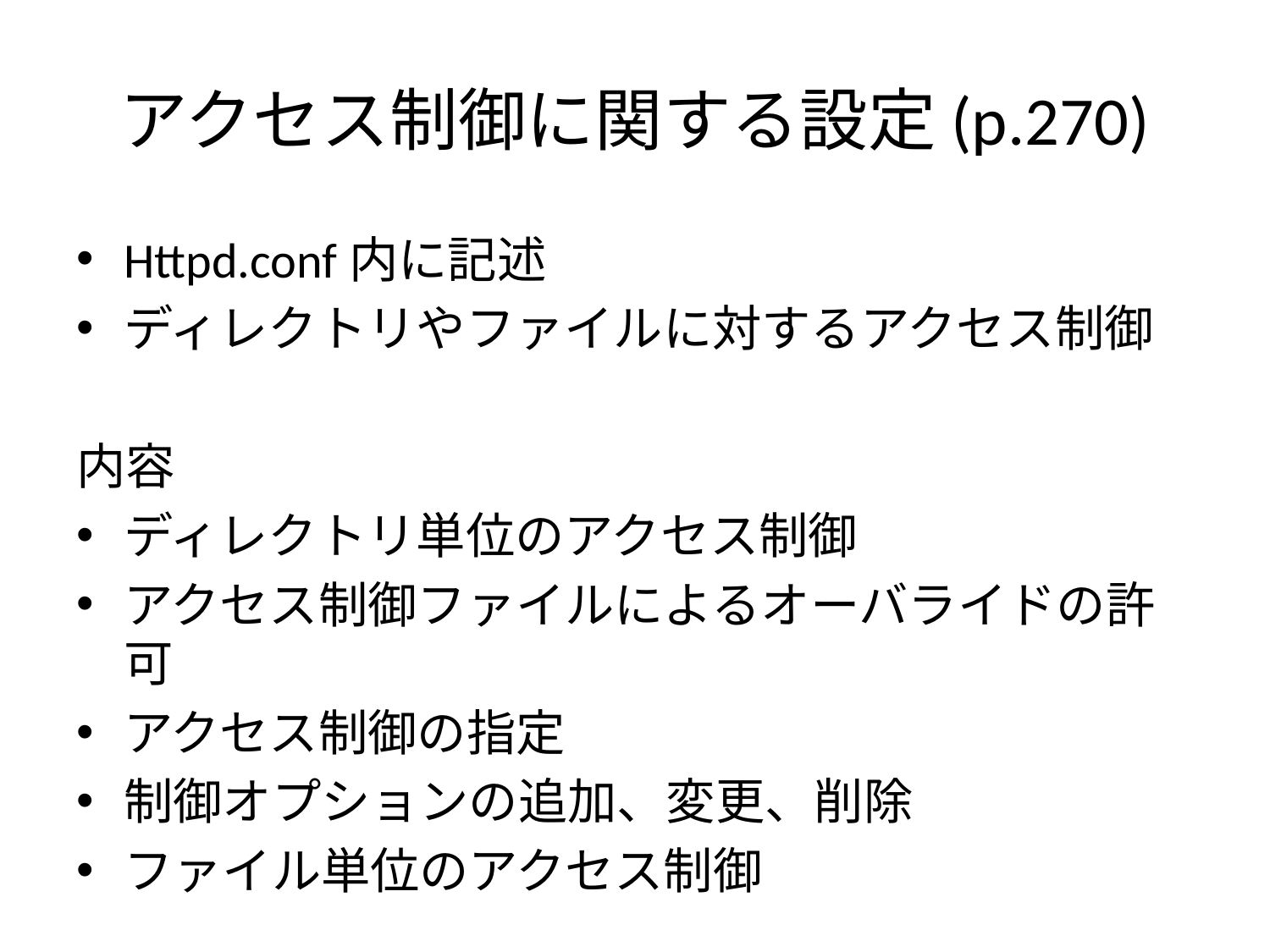

# アクセス制御に関する設定(p.270)
Httpd.conf内に記述
ディレクトリやファイルに対するアクセス制御

内容
ディレクトリ単位のアクセス制御
アクセス制御ファイルによるオーバライドの許可
アクセス制御の指定
制御オプションの追加、変更、削除
ファイル単位のアクセス制御